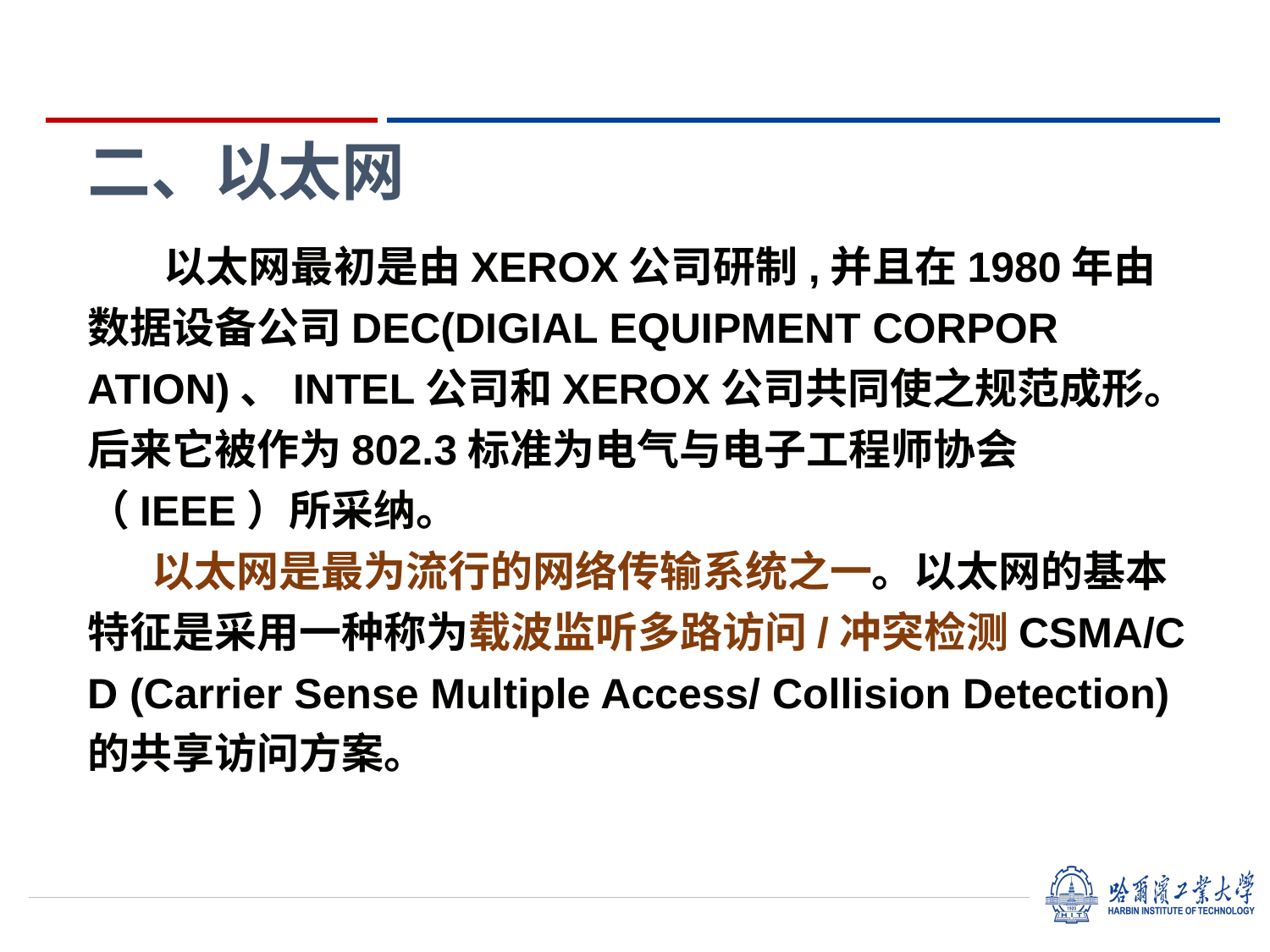

二、以太网
       以太网最初是由XEROX公司研制,并且在1980年由数据设备公司DEC(DIGIAL EQUIPMENT CORPOR ATION)、INTEL公司和XEROX公司共同使之规范成形。后来它被作为802.3标准为电气与电子工程师协会（IEEE）所采纳。
         以太网是最为流行的网络传输系统之一。以太网的基本特征是采用一种称为载波监听多路访问/冲突检测CSMA/CD (Carrier Sense Multiple Access/ Collision Detection)的共享访问方案。